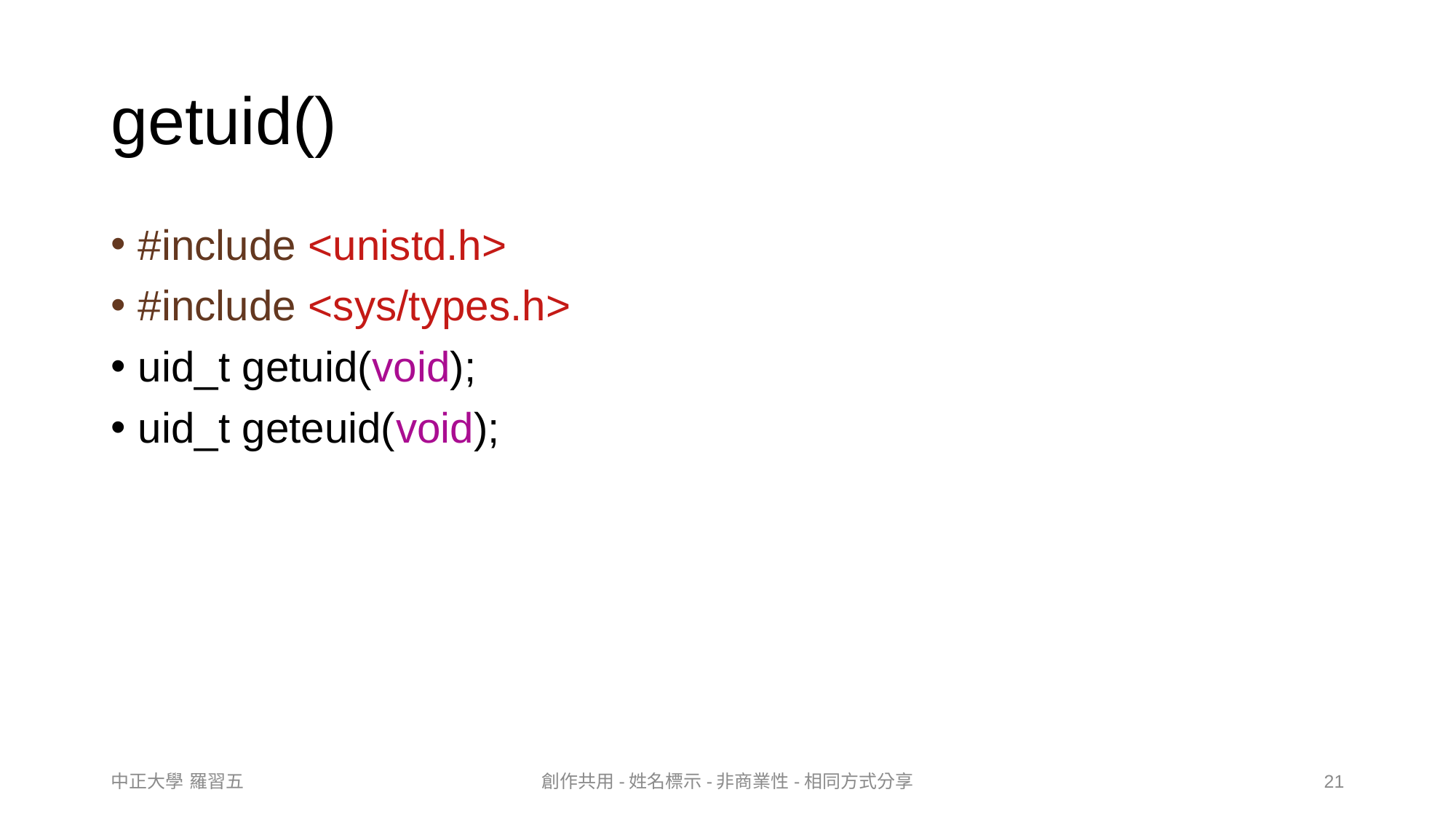

getuid()
#include <unistd.h>
#include <sys/types.h>
uid_t getuid(void);
uid_t geteuid(void);

中正大學 羅習五
創作共用-姓名標示-非商業性-相同方式分享
21